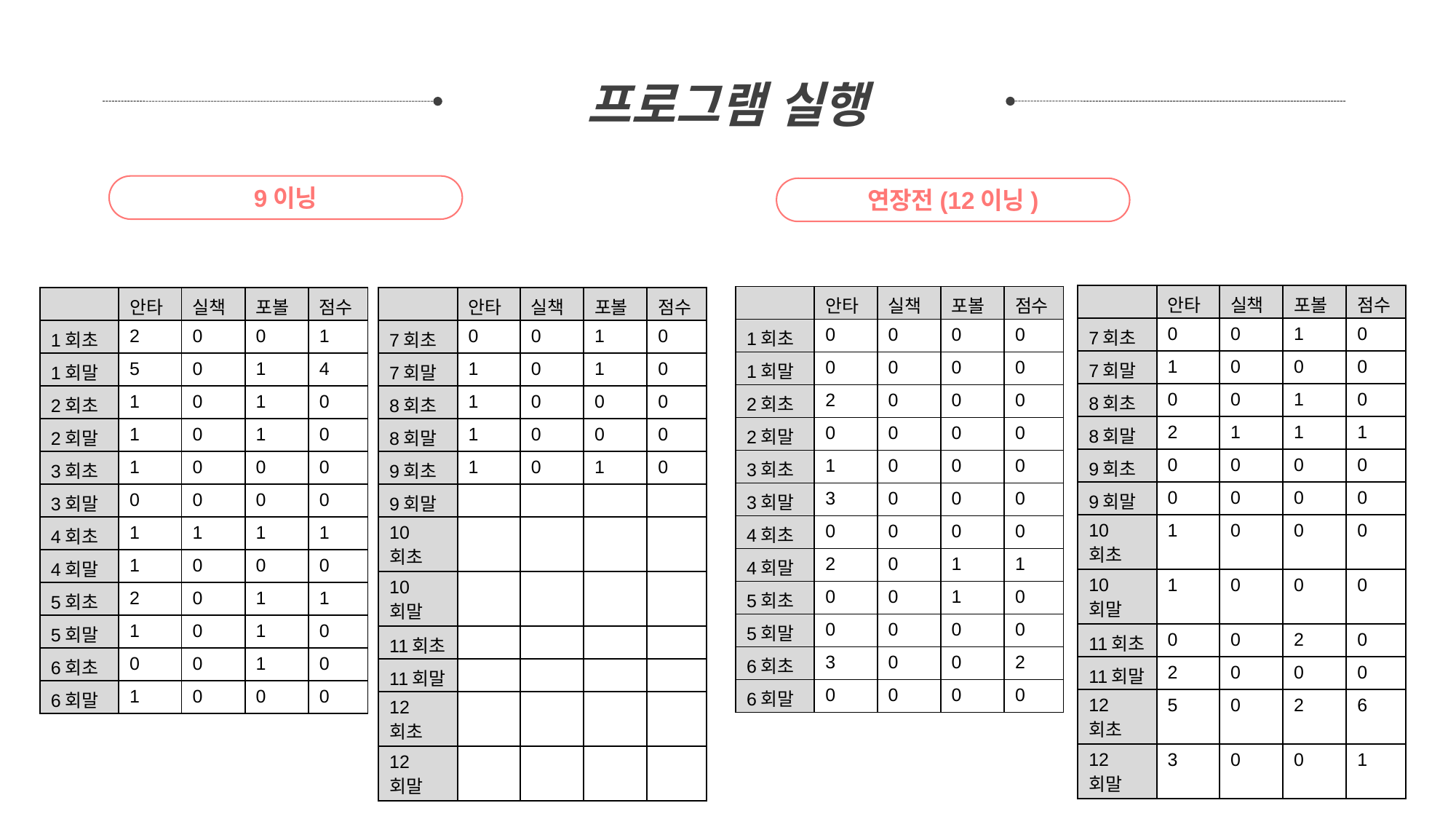

프로그램 실행
9이닝
연장전(12이닝)
|  | 안타 | 실책 | 포볼 | 점수 |
| --- | --- | --- | --- | --- |
| 7회초 | 0 | 0 | 1 | 0 |
| 7회말 | 1 | 0 | 0 | 0 |
| 8회초 | 0 | 0 | 1 | 0 |
| 8회말 | 2 | 1 | 1 | 1 |
| 9회초 | 0 | 0 | 0 | 0 |
| 9회말 | 0 | 0 | 0 | 0 |
| 10회초 | 1 | 0 | 0 | 0 |
| 10회말 | 1 | 0 | 0 | 0 |
| 11회초 | 0 | 0 | 2 | 0 |
| 11회말 | 2 | 0 | 0 | 0 |
| 12회초 | 5 | 0 | 2 | 6 |
| 12회말 | 3 | 0 | 0 | 1 |
|  | 안타 | 실책 | 포볼 | 점수 |
| --- | --- | --- | --- | --- |
| 1회초 | 0 | 0 | 0 | 0 |
| 1회말 | 0 | 0 | 0 | 0 |
| 2회초 | 2 | 0 | 0 | 0 |
| 2회말 | 0 | 0 | 0 | 0 |
| 3회초 | 1 | 0 | 0 | 0 |
| 3회말 | 3 | 0 | 0 | 0 |
| 4회초 | 0 | 0 | 0 | 0 |
| 4회말 | 2 | 0 | 1 | 1 |
| 5회초 | 0 | 0 | 1 | 0 |
| 5회말 | 0 | 0 | 0 | 0 |
| 6회초 | 3 | 0 | 0 | 2 |
| 6회말 | 0 | 0 | 0 | 0 |
|  | 안타 | 실책 | 포볼 | 점수 |
| --- | --- | --- | --- | --- |
| 7회초 | 0 | 0 | 1 | 0 |
| 7회말 | 1 | 0 | 1 | 0 |
| 8회초 | 1 | 0 | 0 | 0 |
| 8회말 | 1 | 0 | 0 | 0 |
| 9회초 | 1 | 0 | 1 | 0 |
| 9회말 |  |  |  |  |
| 10회초 |  |  |  |  |
| 10회말 |  |  |  |  |
| 11회초 |  |  |  |  |
| 11회말 |  |  |  |  |
| 12회초 |  |  |  |  |
| 12회말 |  |  |  |  |
|  | 안타 | 실책 | 포볼 | 점수 |
| --- | --- | --- | --- | --- |
| 1회초 | 2 | 0 | 0 | 1 |
| 1회말 | 5 | 0 | 1 | 4 |
| 2회초 | 1 | 0 | 1 | 0 |
| 2회말 | 1 | 0 | 1 | 0 |
| 3회초 | 1 | 0 | 0 | 0 |
| 3회말 | 0 | 0 | 0 | 0 |
| 4회초 | 1 | 1 | 1 | 1 |
| 4회말 | 1 | 0 | 0 | 0 |
| 5회초 | 2 | 0 | 1 | 1 |
| 5회말 | 1 | 0 | 1 | 0 |
| 6회초 | 0 | 0 | 1 | 0 |
| 6회말 | 1 | 0 | 0 | 0 |